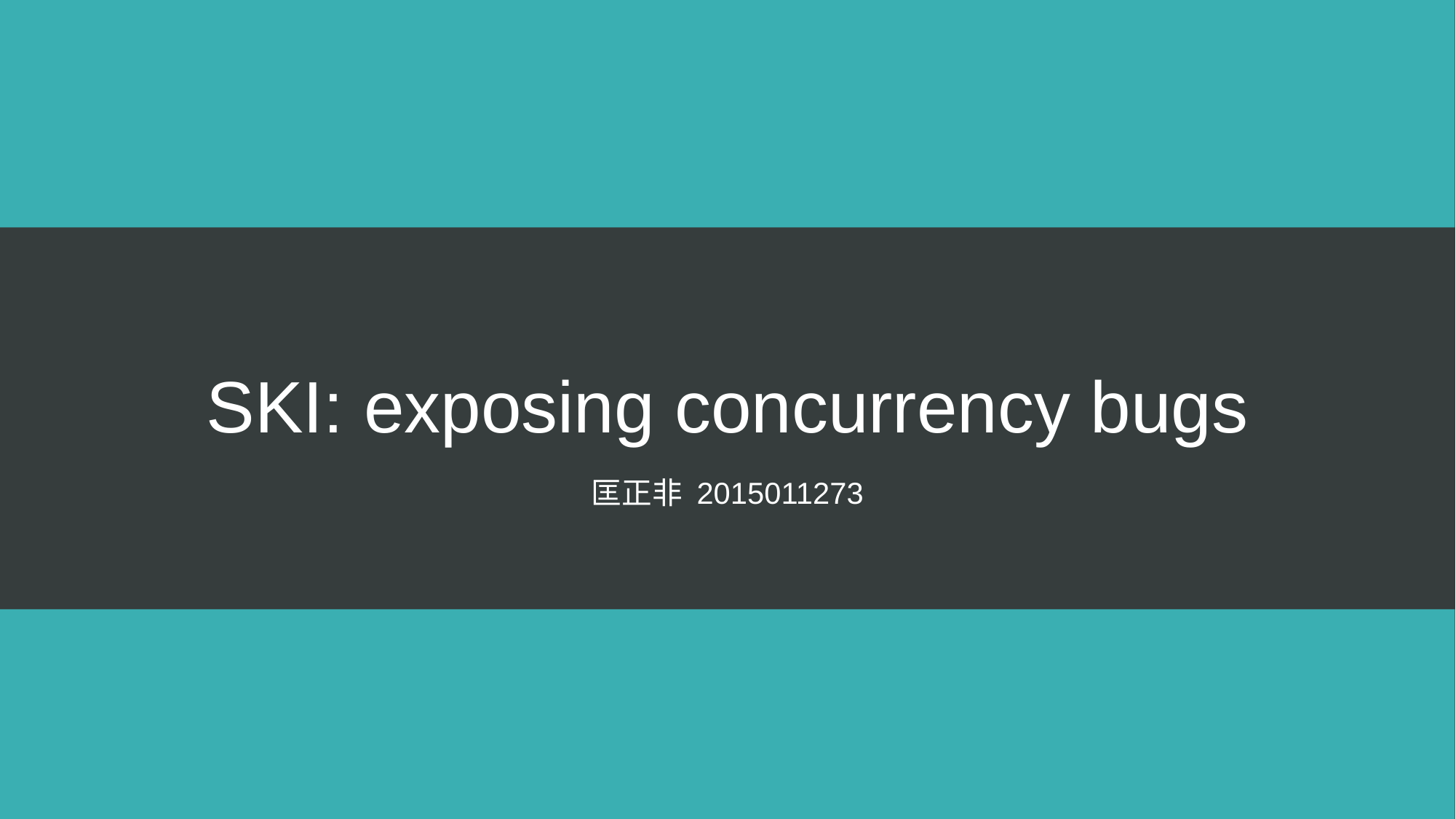

# SKI: exposing concurrency bugs
匡正非 2015011273